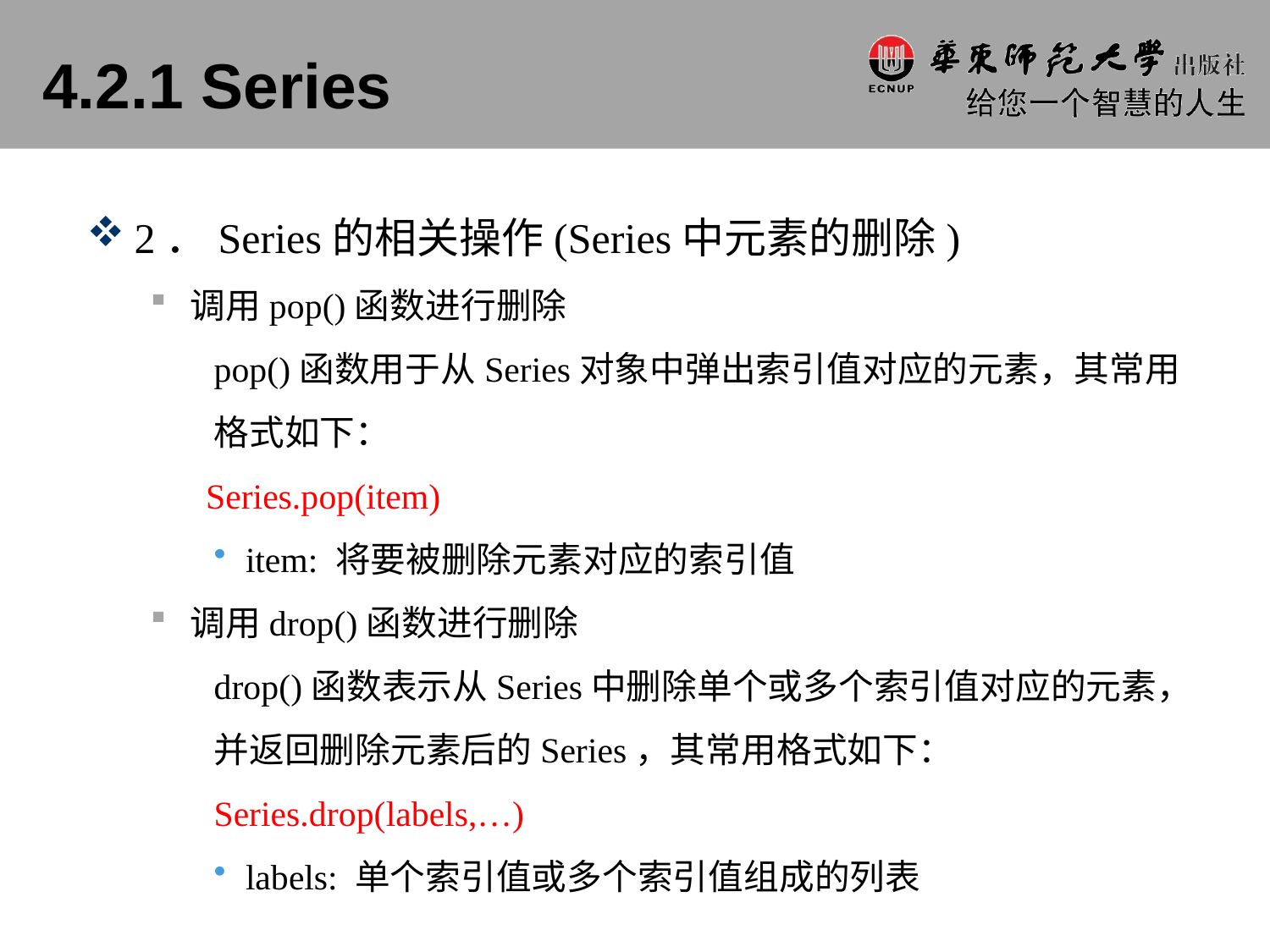

# 4.2.1 Series
2．Series的相关操作(Series中元素的删除)
调用pop()函数进行删除
pop()函数用于从Series对象中弹出索引值对应的元素，其常用格式如下：
Series.pop(item)
item: 将要被删除元素对应的索引值
调用drop()函数进行删除
drop()函数表示从Series中删除单个或多个索引值对应的元素，并返回删除元素后的Series，其常用格式如下：
Series.drop(labels,…)
labels: 单个索引值或多个索引值组成的列表